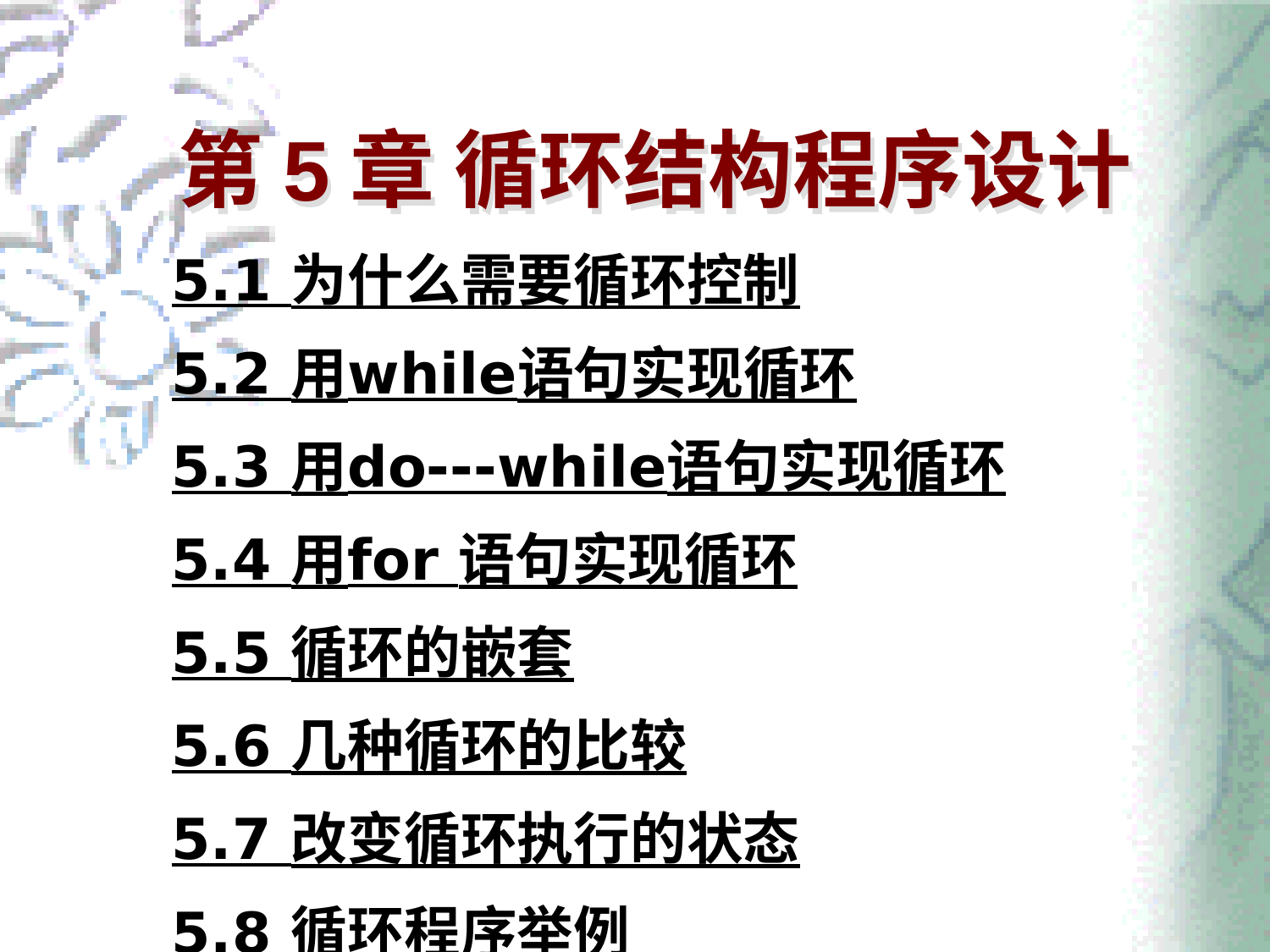

# 第5章 循环结构程序设计
5.1 为什么需要循环控制
5.2 用while语句实现循环
5.3 用do---while语句实现循环
5.4 用for 语句实现循环
5.5 循环的嵌套
5.6 几种循环的比较
5.7 改变循环执行的状态
5.8 循环程序举例